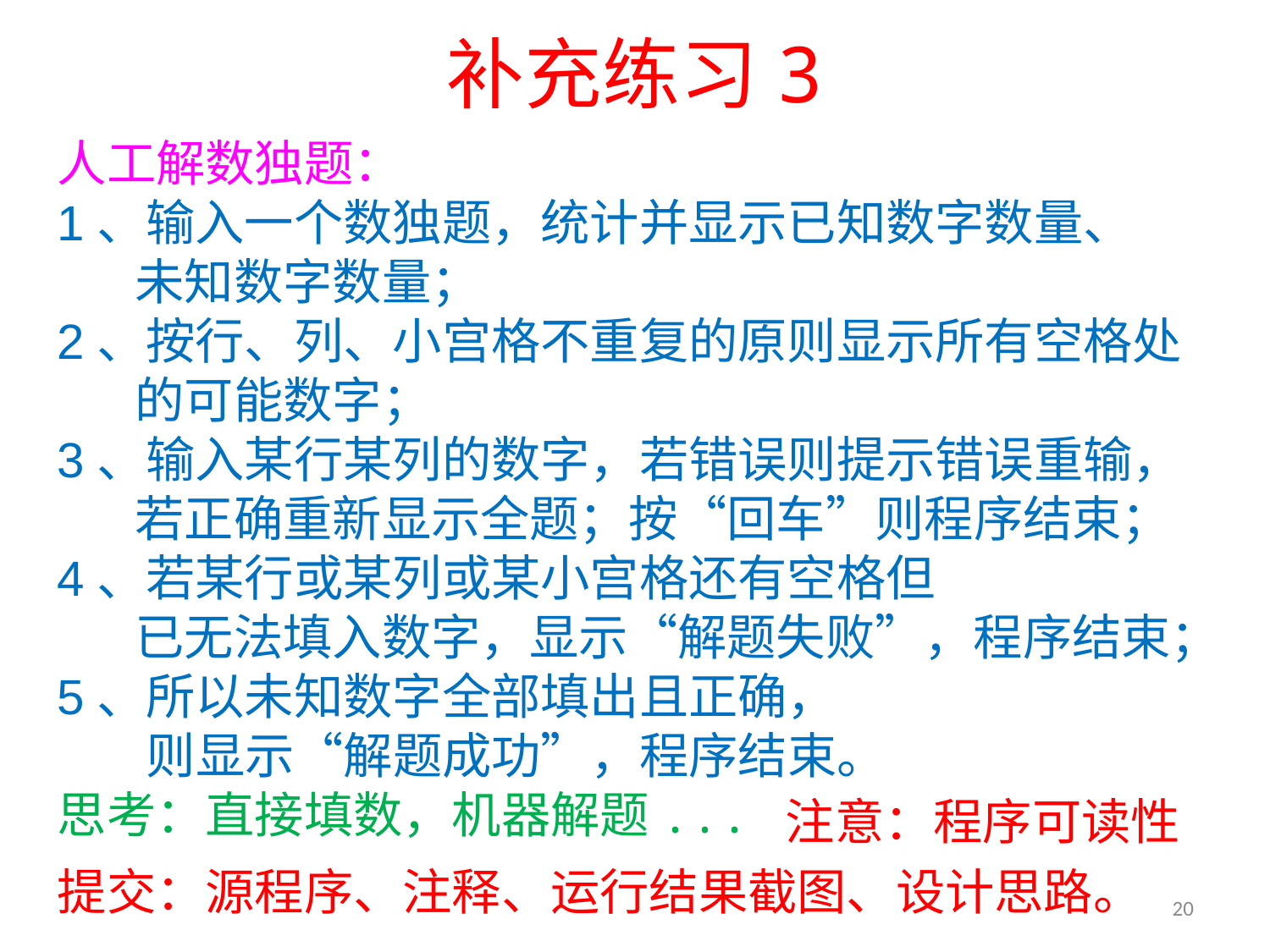

# 补充练习3
人工解数独题：
1、输入一个数独题，统计并显示已知数字数量、
      未知数字数量；
2、按行、列、小宫格不重复的原则显示所有空格处
      的可能数字；
3、输入某行某列的数字，若错误则提示错误重输，
      若正确重新显示全题；按“回车”则程序结束；
4、若某行或某列或某小宫格还有空格但
      已无法填入数字，显示“解题失败”，程序结束；
5、所以未知数字全部填出且正确，
       则显示“解题成功”，程序结束。
思考：直接填数，机器解题...
注意：程序可读性
提交：源程序、注释、运行结果截图、设计思路。
20